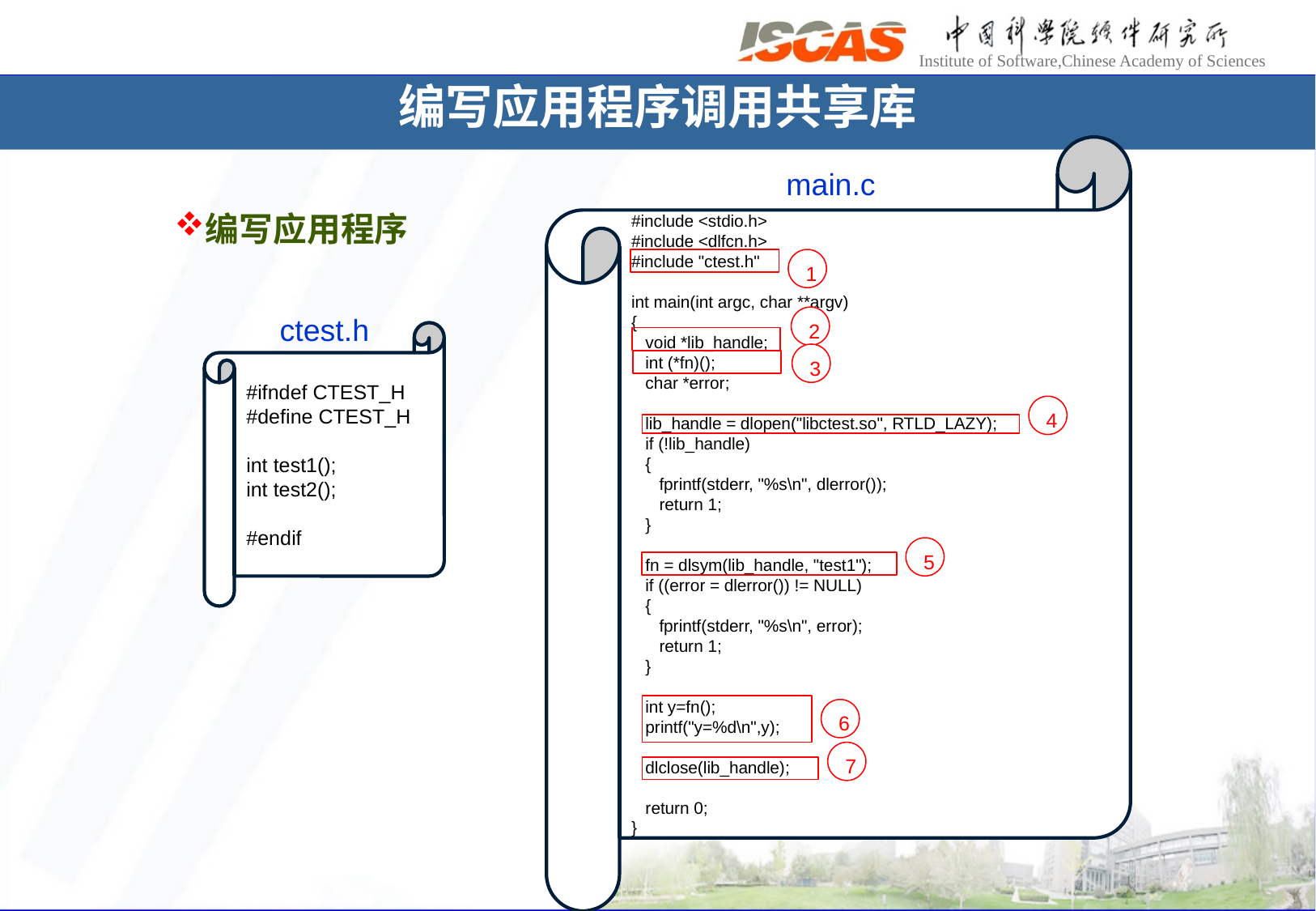

编写应用程序调用共享库
#include <stdio.h>
#include <dlfcn.h>
#include "ctest.h"

int main(int argc, char **argv)
{
   void *lib_handle;
   int (*fn)();
   char *error;

   lib_handle = dlopen("libctest.so", RTLD_LAZY);
   if (!lib_handle)
   {
      fprintf(stderr, "%s\n", dlerror());
      return 1;
   }

   fn = dlsym(lib_handle, "test1");
   if ((error = dlerror()) != NULL)
   {
      fprintf(stderr, "%s\n", error);
      return 1;
   }

   int y=fn();
   printf("y=%d\n",y);

   dlclose(lib_handle);

   return 0;
}
main.c
编写应用程序

1
ctest.h
2
#ifndef CTEST_H
#define CTEST_H

int test1();
int test2();

#endif

3

4

5

6
7